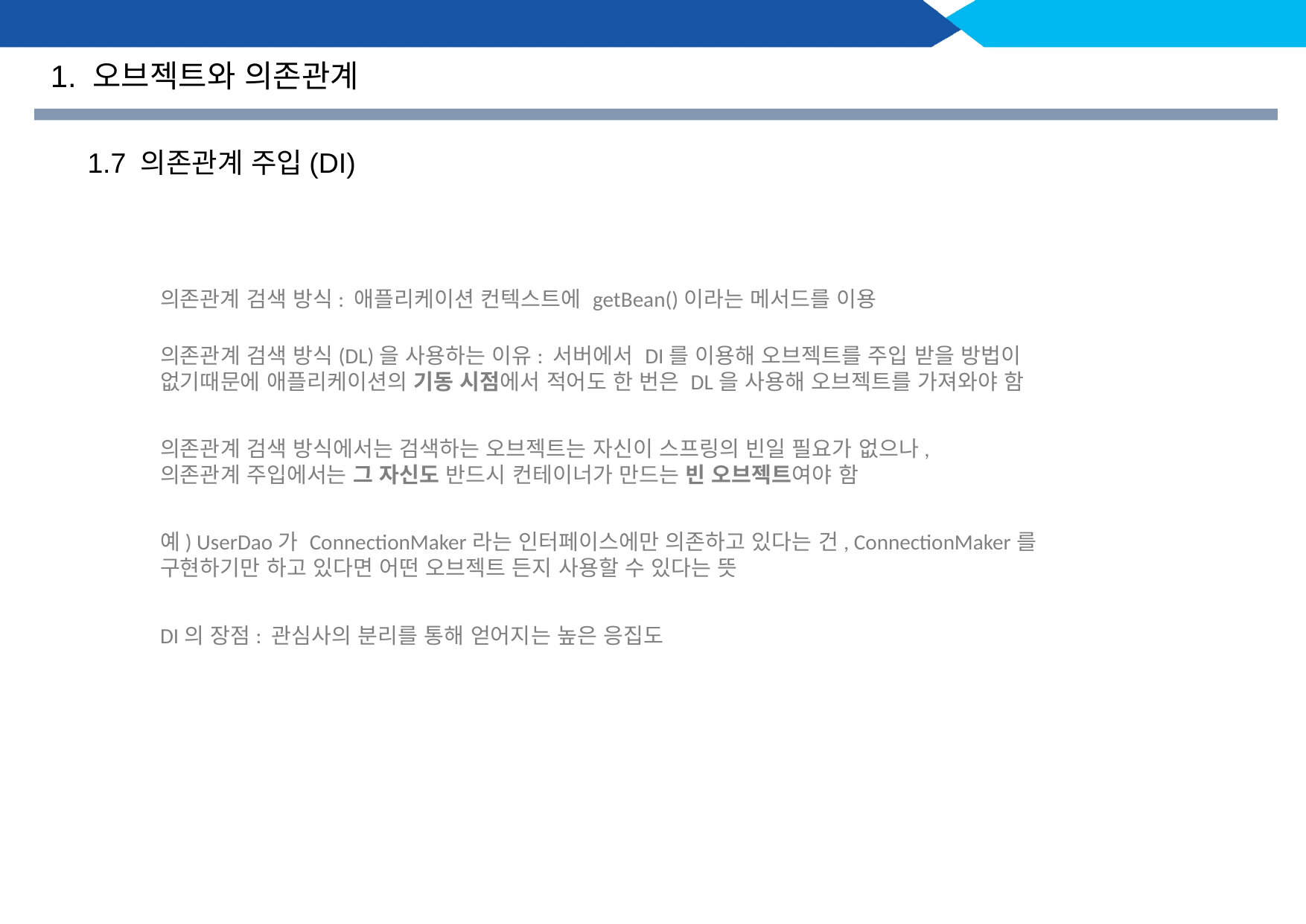

1. 오브젝트와 의존관계
1.7 의존관계 주입(DI)
의존관계 검색 방식: 애플리케이션 컨텍스트에 getBean()이라는 메서드를 이용
의존관계 검색 방식(DL)을 사용하는 이유: 서버에서 DI를 이용해 오브젝트를 주입 받을 방법이 없기때문에 애플리케이션의 기동 시점에서 적어도 한 번은 DL을 사용해 오브젝트를 가져와야 함
의존관계 검색 방식에서는 검색하는 오브젝트는 자신이 스프링의 빈일 필요가 없으나,
의존관계 주입에서는 그 자신도 반드시 컨테이너가 만드는 빈 오브젝트여야 함
예) UserDao가 ConnectionMaker라는 인터페이스에만 의존하고 있다는 건, ConnectionMaker를 구현하기만 하고 있다면 어떤 오브젝트 든지 사용할 수 있다는 뜻
DI의 장점: 관심사의 분리를 통해 얻어지는 높은 응집도